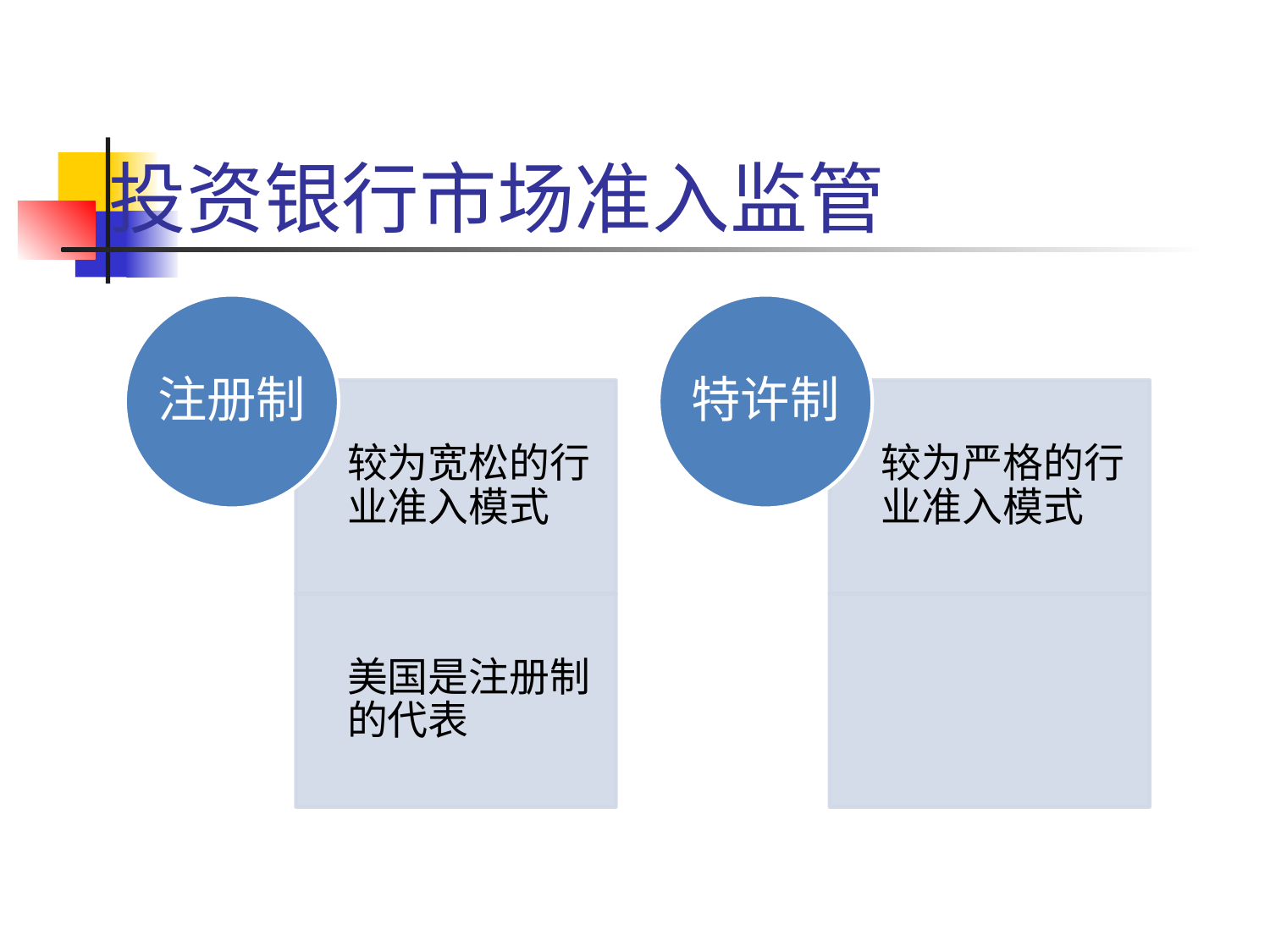

# 投资银行市场准入监管
较为宽松的行业准入模式
美国是注册制的代表
注册制
较为严格的行业准入模式

特许制